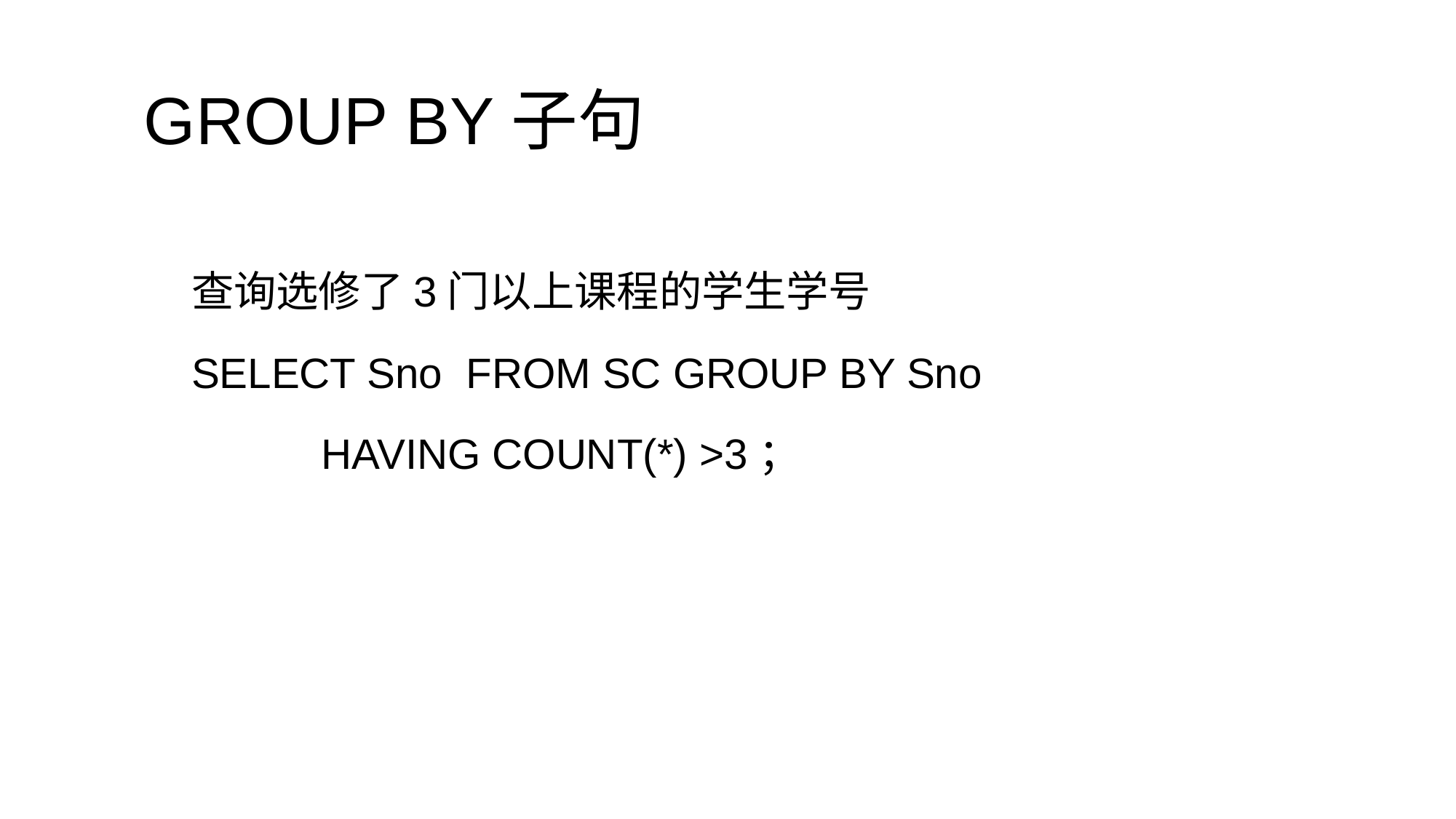

GROUP BY子句
查询选修了3门以上课程的学生学号
SELECT Sno  FROM SC GROUP BY Sno
           HAVING COUNT(*) >3；